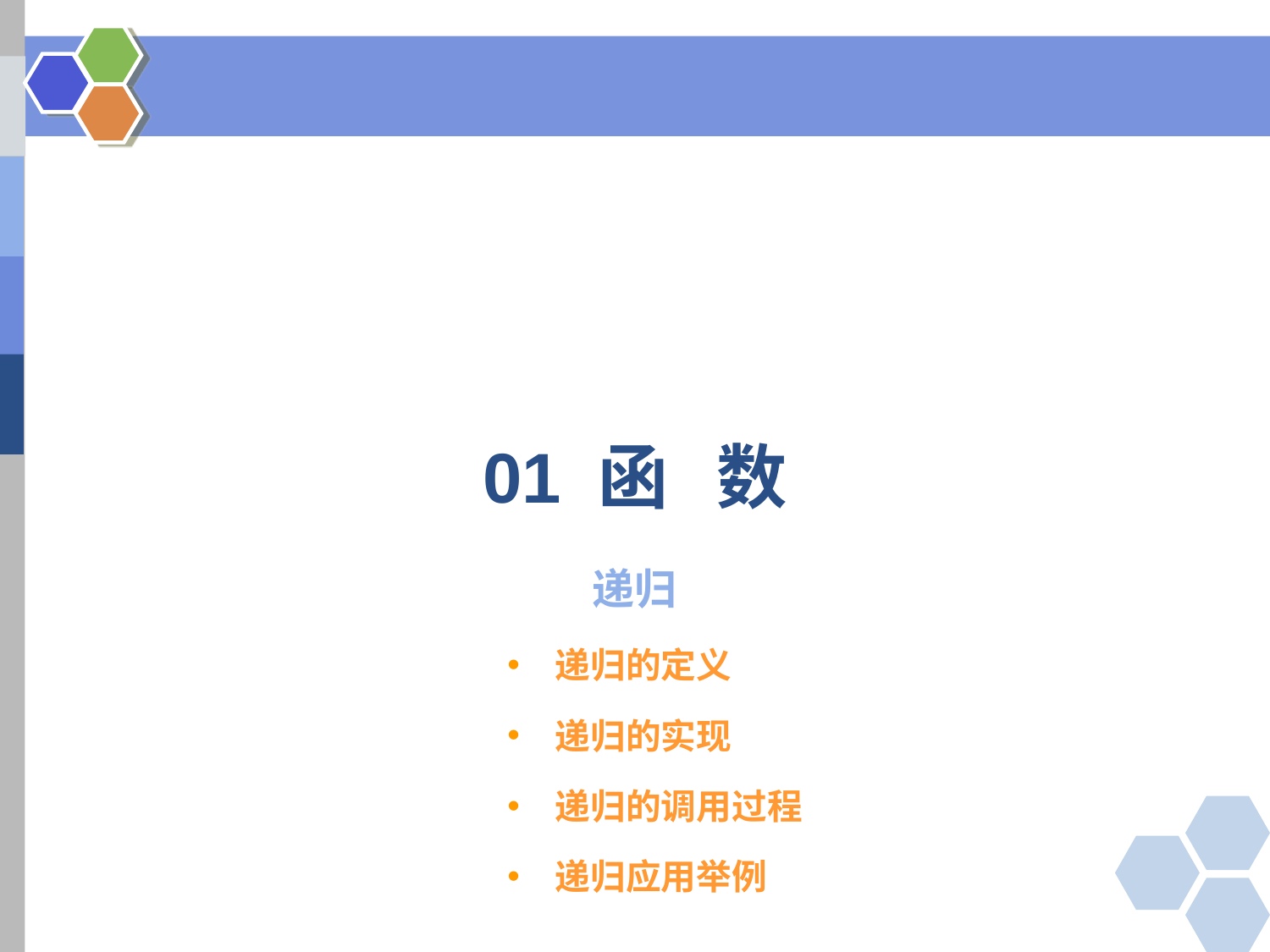

01 函   数
递归
递归的定义
递归的实现
递归的调用过程
递归应用举例